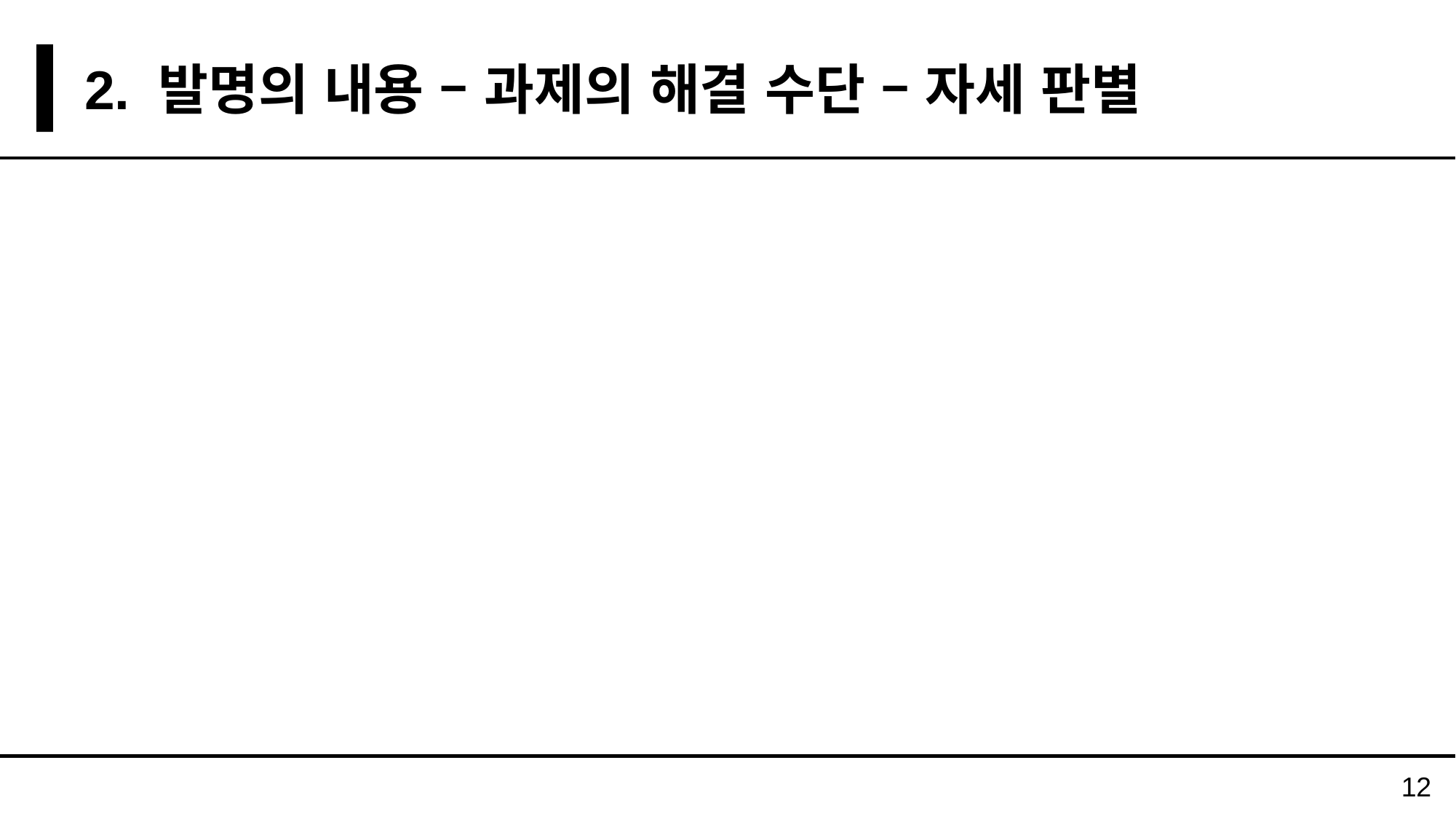

2. 발명의 내용 – 과제의 해결 수단 – 자세 판별
12